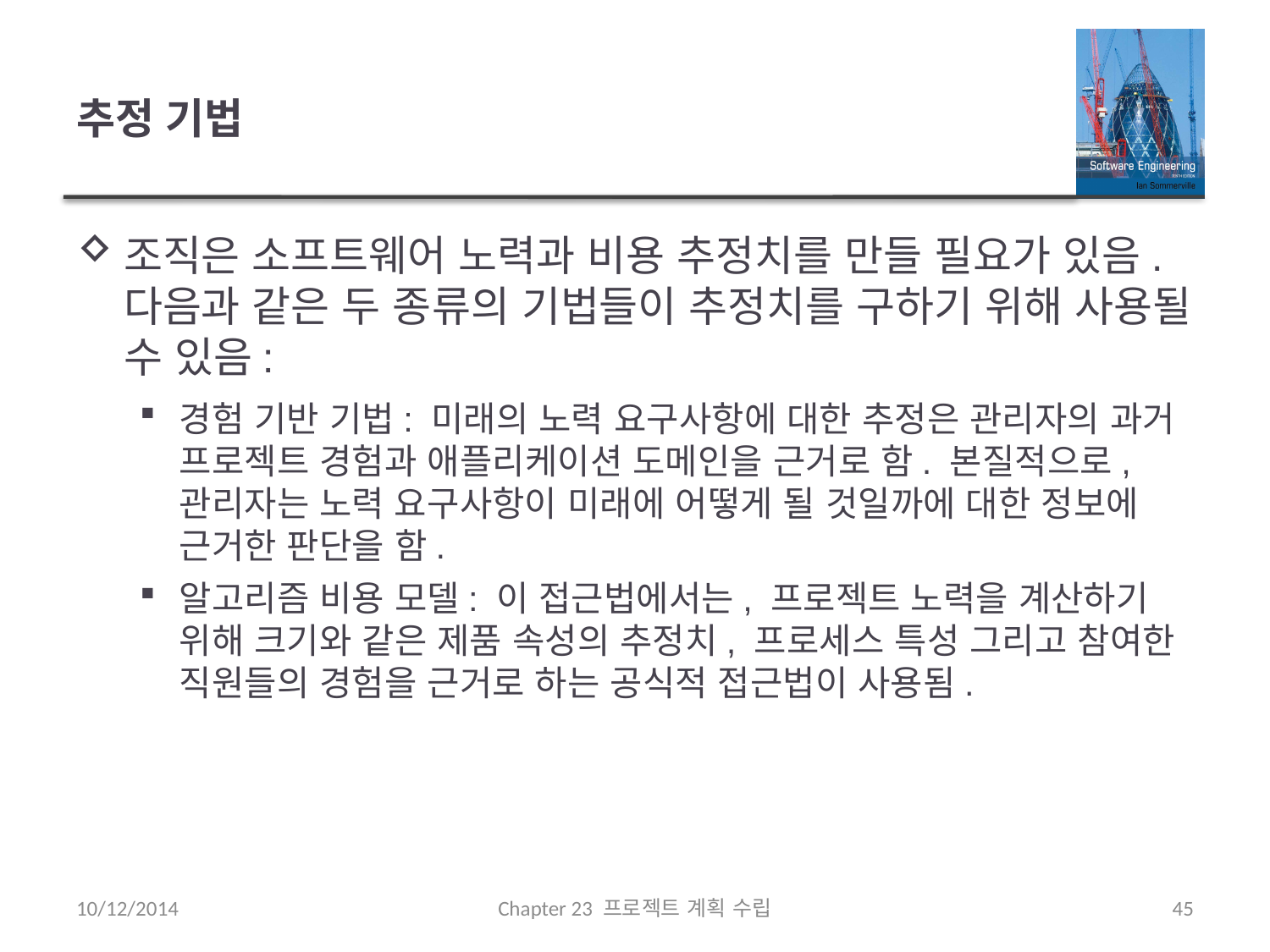

# 추정 기법
조직은 소프트웨어 노력과 비용 추정치를 만들 필요가 있음. 다음과 같은 두 종류의 기법들이 추정치를 구하기 위해 사용될 수 있음:
경험 기반 기법: 미래의 노력 요구사항에 대한 추정은 관리자의 과거 프로젝트 경험과 애플리케이션 도메인을 근거로 함. 본질적으로, 관리자는 노력 요구사항이 미래에 어떻게 될 것일까에 대한 정보에 근거한 판단을 함.
알고리즘 비용 모델: 이 접근법에서는, 프로젝트 노력을 계산하기 위해 크기와 같은 제품 속성의 추정치, 프로세스 특성 그리고 참여한 직원들의 경험을 근거로 하는 공식적 접근법이 사용됨.

10/12/2014
Chapter 23 프로젝트 계획 수립
45